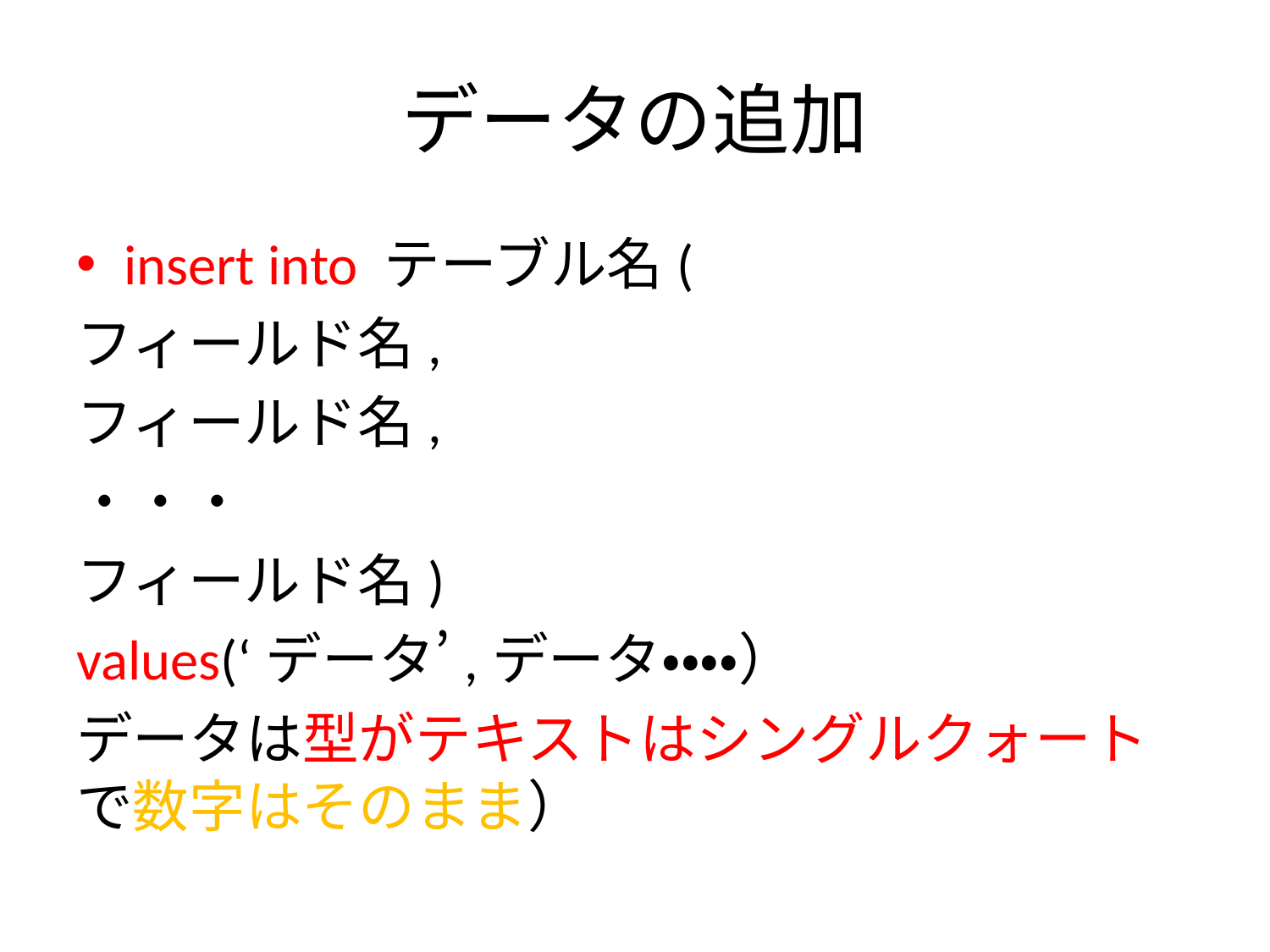

# データの追加
insert into テーブル名(
フィールド名,
フィールド名,
・・・
フィールド名)
values(‘データ’,データ・・・・）
データは型がテキストはシングルクォートで数字はそのまま）